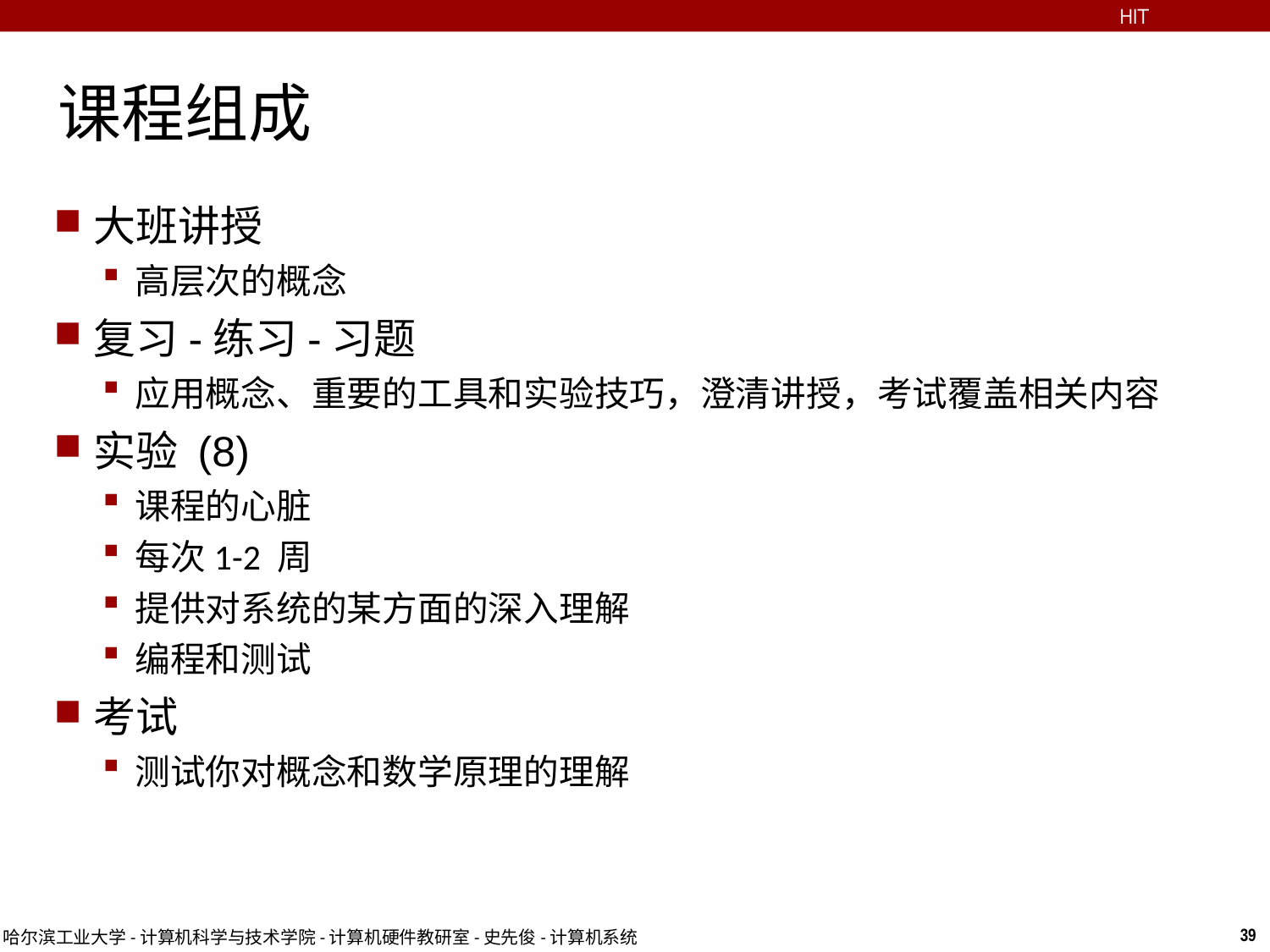

HIT
# 课程组成
大班讲授
高层次的概念
复习-练习-习题
应用概念、重要的工具和实验技巧，澄清讲授，考试覆盖相关内容
实验 (8)
课程的心脏
每次1-2 周
提供对系统的某方面的深入理解
编程和测试
考试
测试你对概念和数学原理的理解